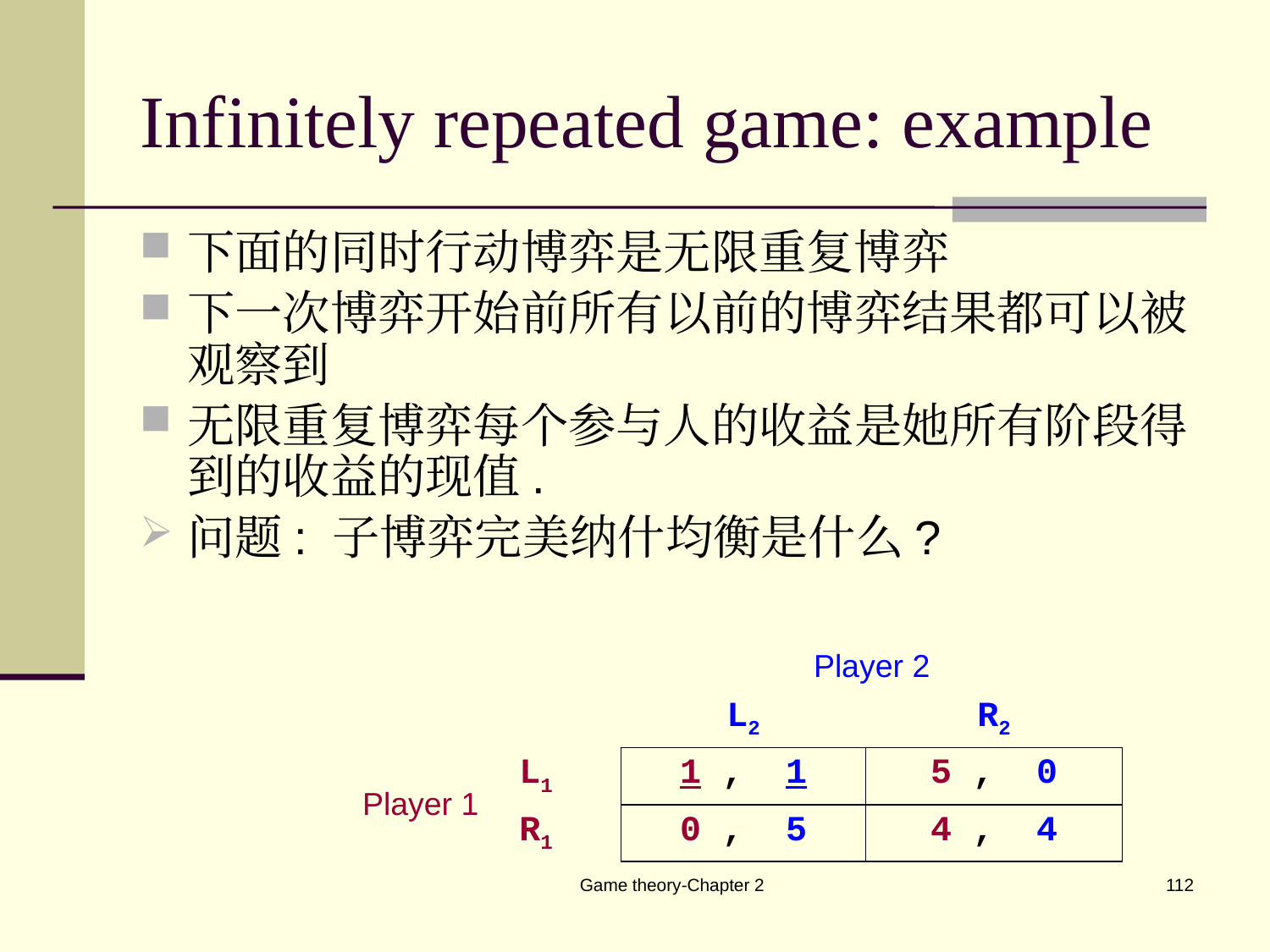

# Infinitely repeated game: example
下面的同时行动博弈是无限重复博弈
下一次博弈开始前所有以前的博弈结果都可以被观察到
无限重复博弈每个参与人的收益是她所有阶段得到的收益的现值.
问题: 子博弈完美纳什均衡是什么?
|  |  | Player 2 |  |
| --- | --- | --- | --- |
|  |  | L2 | R2 |
| Player 1 | L1 | 1 , 1 | 5 , 0 |
|  | R1 | 0 , 5 | 4 , 4 |
Game theory-Chapter 2
112